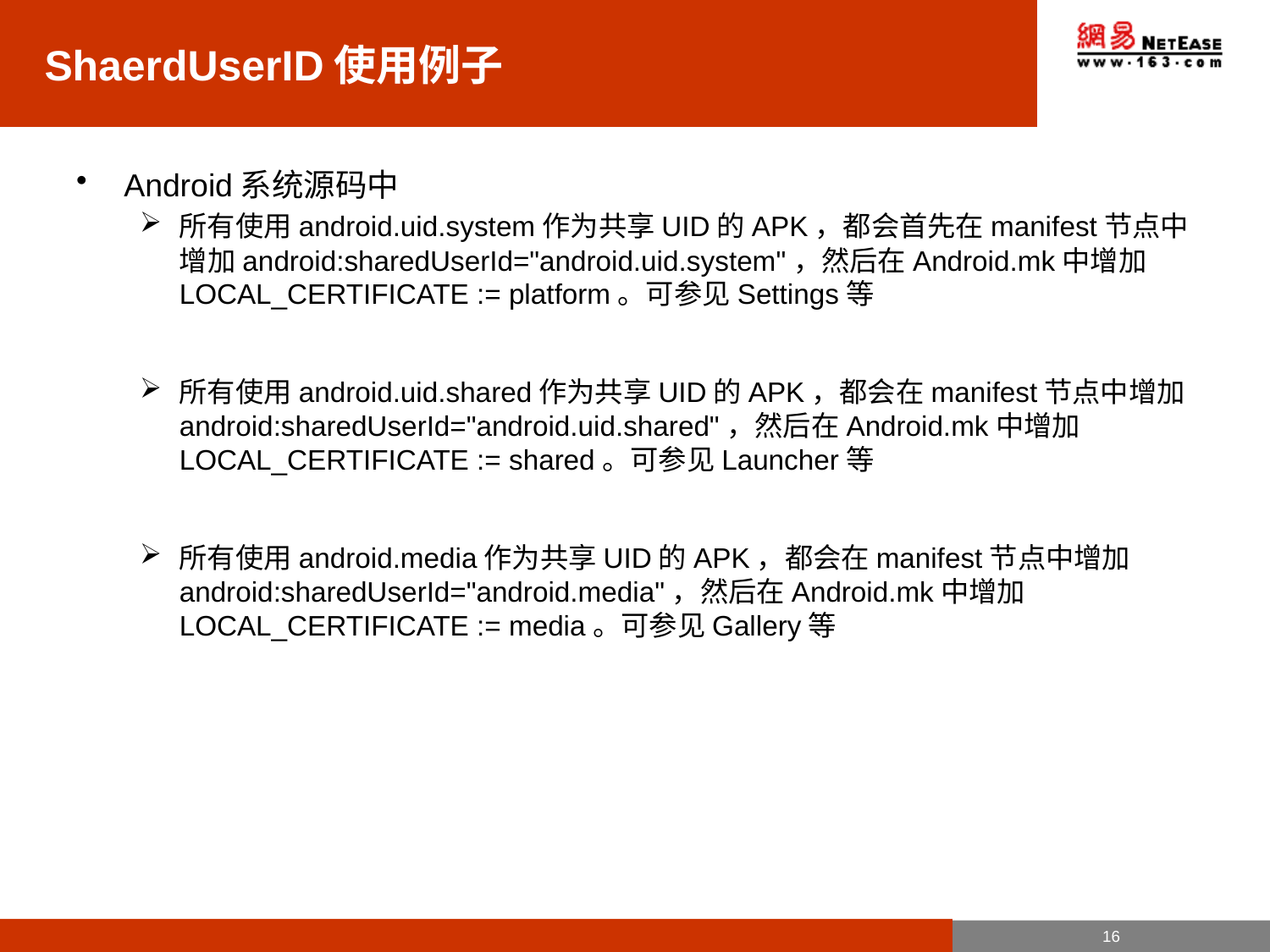

# ShaerdUserID使用例子
Android系统源码中
所有使用android.uid.system作为共享UID的APK，都会首先在manifest节点中增加android:sharedUserId="android.uid.system"，然后在Android.mk中增加LOCAL_CERTIFICATE := platform。可参见Settings等

所有使用android.uid.shared作为共享UID的APK，都会在manifest节点中增加android:sharedUserId="android.uid.shared"，然后在Android.mk中增加LOCAL_CERTIFICATE := shared。可参见Launcher等

所有使用android.media作为共享UID的APK，都会在manifest节点中增加android:sharedUserId="android.media"，然后在Android.mk中增加LOCAL_CERTIFICATE := media。可参见Gallery等

16